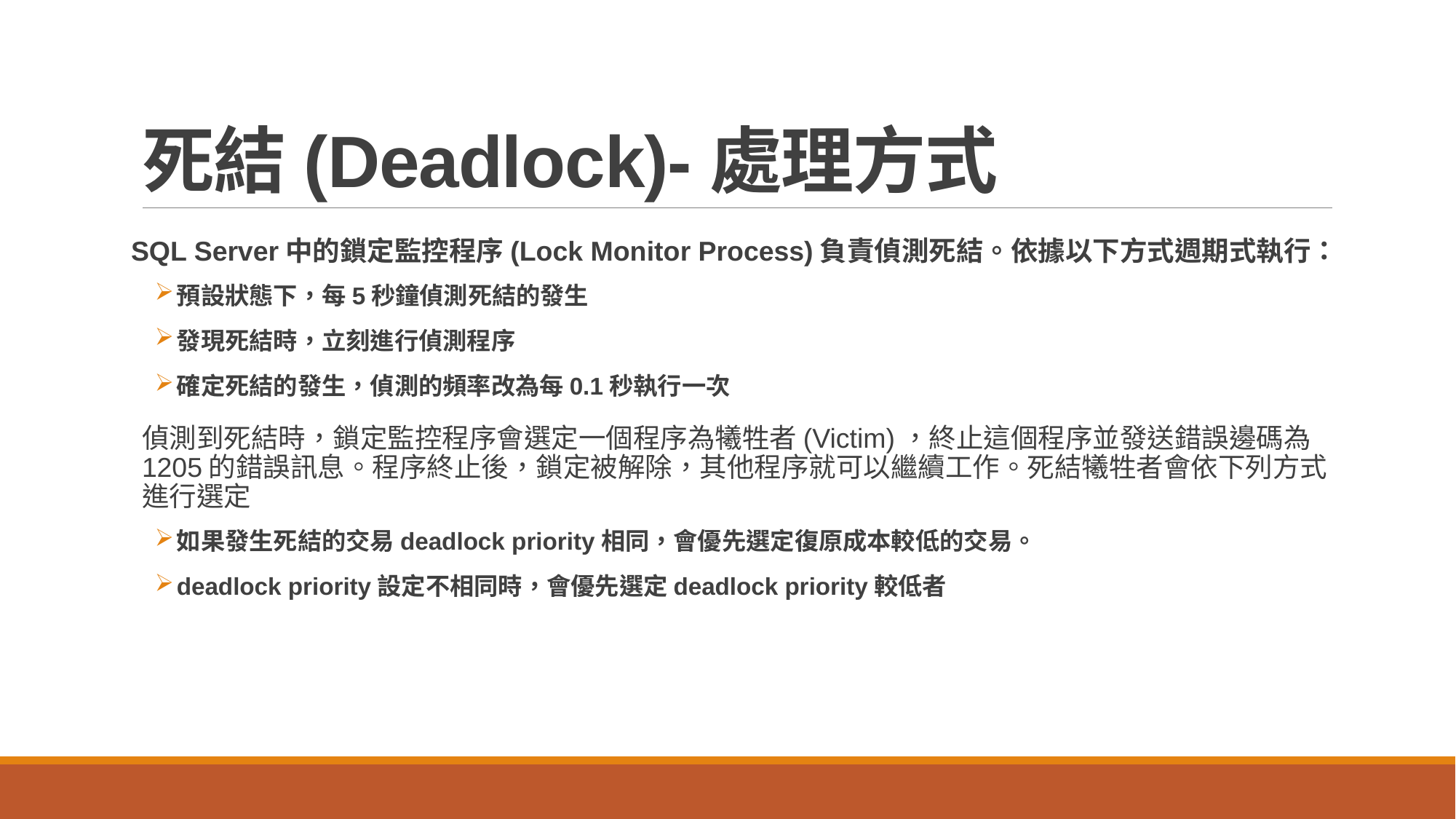

# 死結(Deadlock)-處理方式
SQL Server中的鎖定監控程序(Lock Monitor Process)負責偵測死結。依據以下方式週期式執行：
預設狀態下，每5秒鐘偵測死結的發生
發現死結時，立刻進行偵測程序
確定死結的發生，偵測的頻率改為每0.1秒執行一次
偵測到死結時，鎖定監控程序會選定一個程序為犧牲者(Victim)，終止這個程序並發送錯誤邊碼為1205的錯誤訊息。程序終止後，鎖定被解除，其他程序就可以繼續工作。死結犧牲者會依下列方式進行選定
如果發生死結的交易deadlock priority相同，會優先選定復原成本較低的交易。
deadlock priority設定不相同時，會優先選定deadlock priority較低者